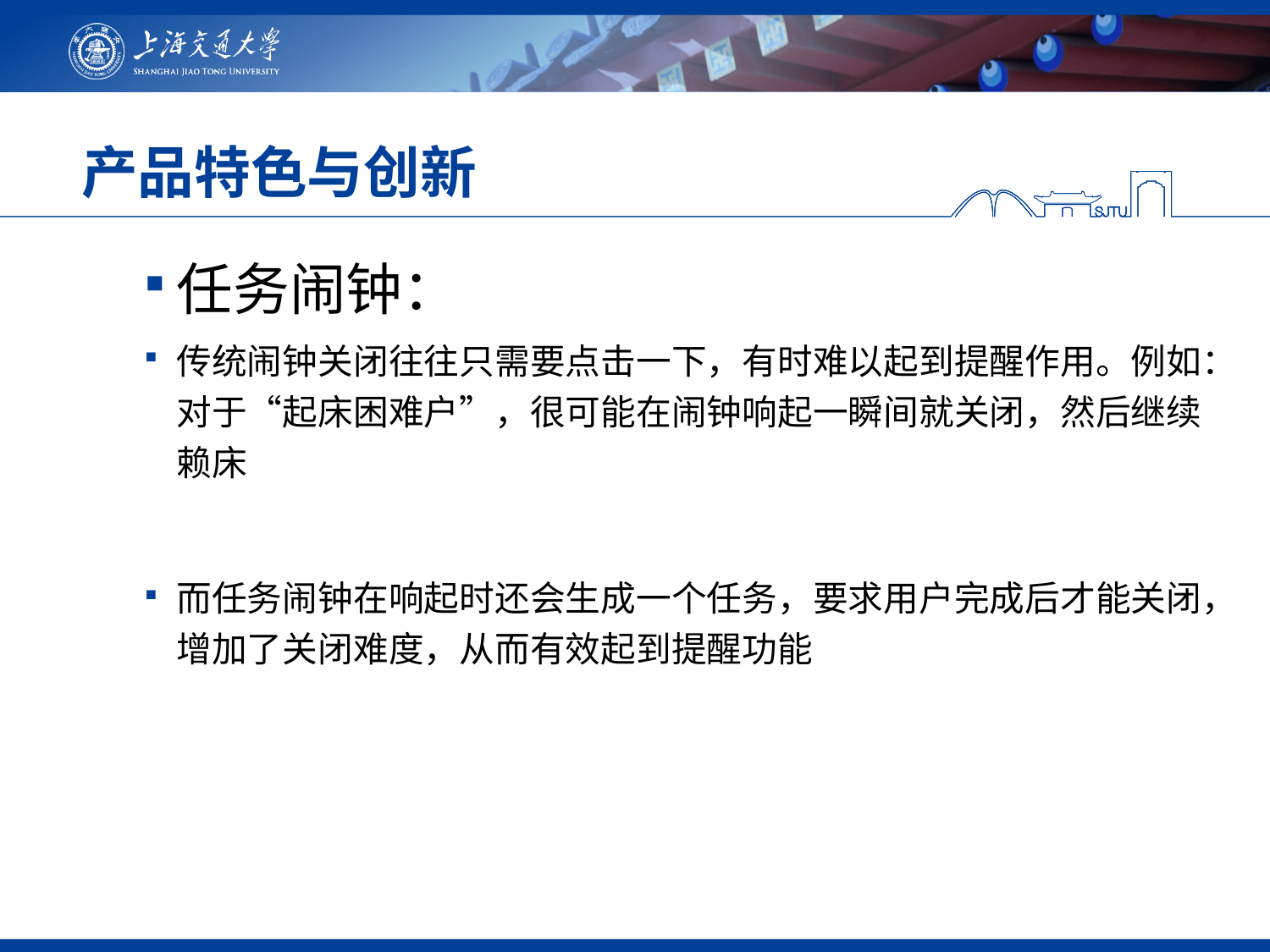

# 产品特色与创新
任务闹钟：
传统闹钟关闭往往只需要点击一下，有时难以起到提醒作用。例如：对于“起床困难户”，很可能在闹钟响起一瞬间就关闭，然后继续赖床

而任务闹钟在响起时还会生成一个任务，要求用户完成后才能关闭，增加了关闭难度，从而有效起到提醒功能